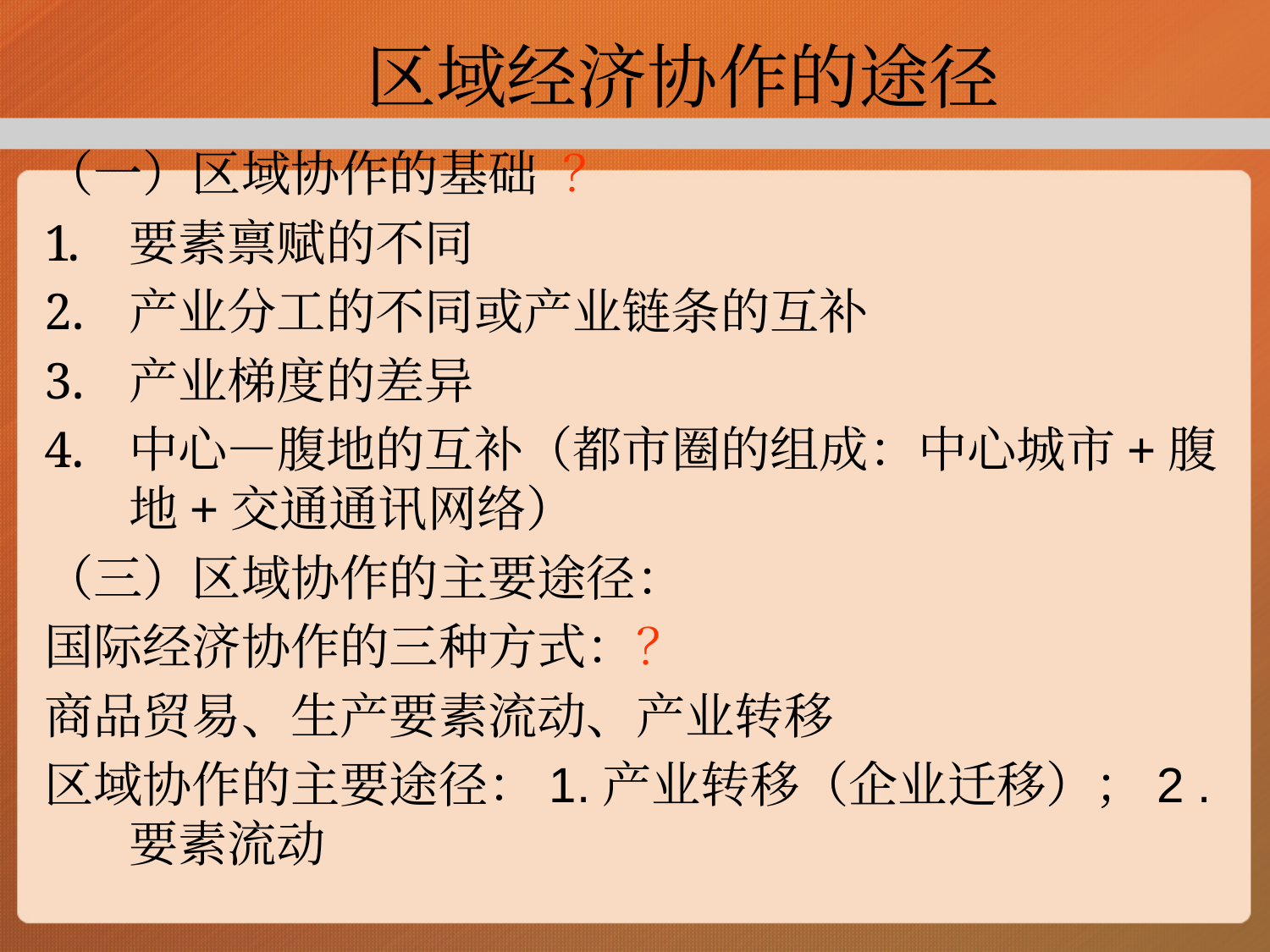

区域经济协作的途径
（一）区域协作的基础  ？
要素禀赋的不同
产业分工的不同或产业链条的互补
产业梯度的差异
中心—腹地的互补（都市圈的组成：中心城市+腹地+交通通讯网络）
（三）区域协作的主要途径：
国际经济协作的三种方式：？
商品贸易、生产要素流动、产业转移
区域协作的主要途径：1.产业转移（企业迁移）；2 .要素流动